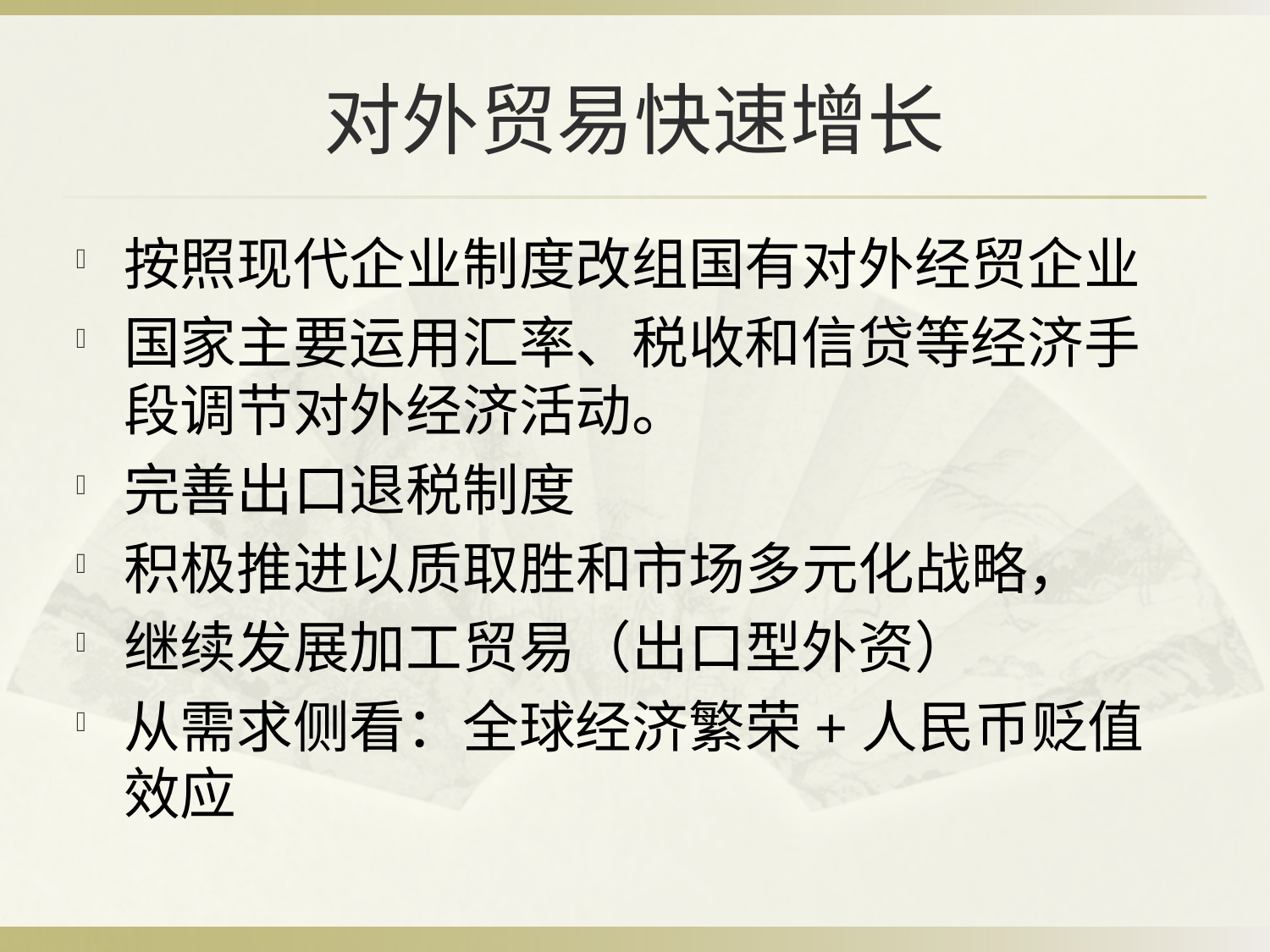

# 对外贸易快速增长
按照现代企业制度改组国有对外经贸企业
国家主要运用汇率、税收和信贷等经济手段调节对外经济活动。
完善出口退税制度
积极推进以质取胜和市场多元化战略，
继续发展加工贸易（出口型外资）
从需求侧看：全球经济繁荣+人民币贬值效应